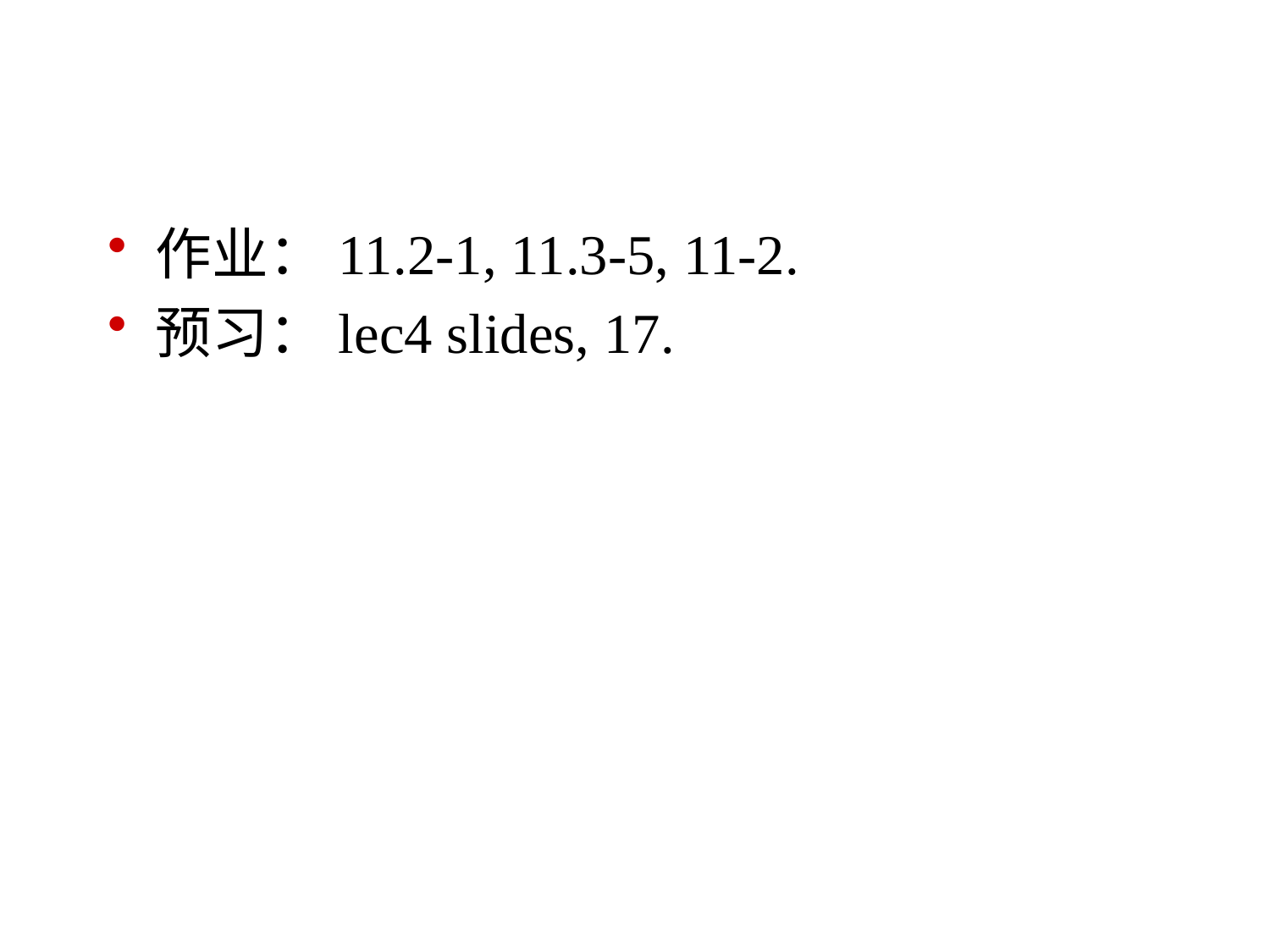

#
作业：11.2-1, 11.3-5, 11-2.
预习：lec4 slides, 17.
78